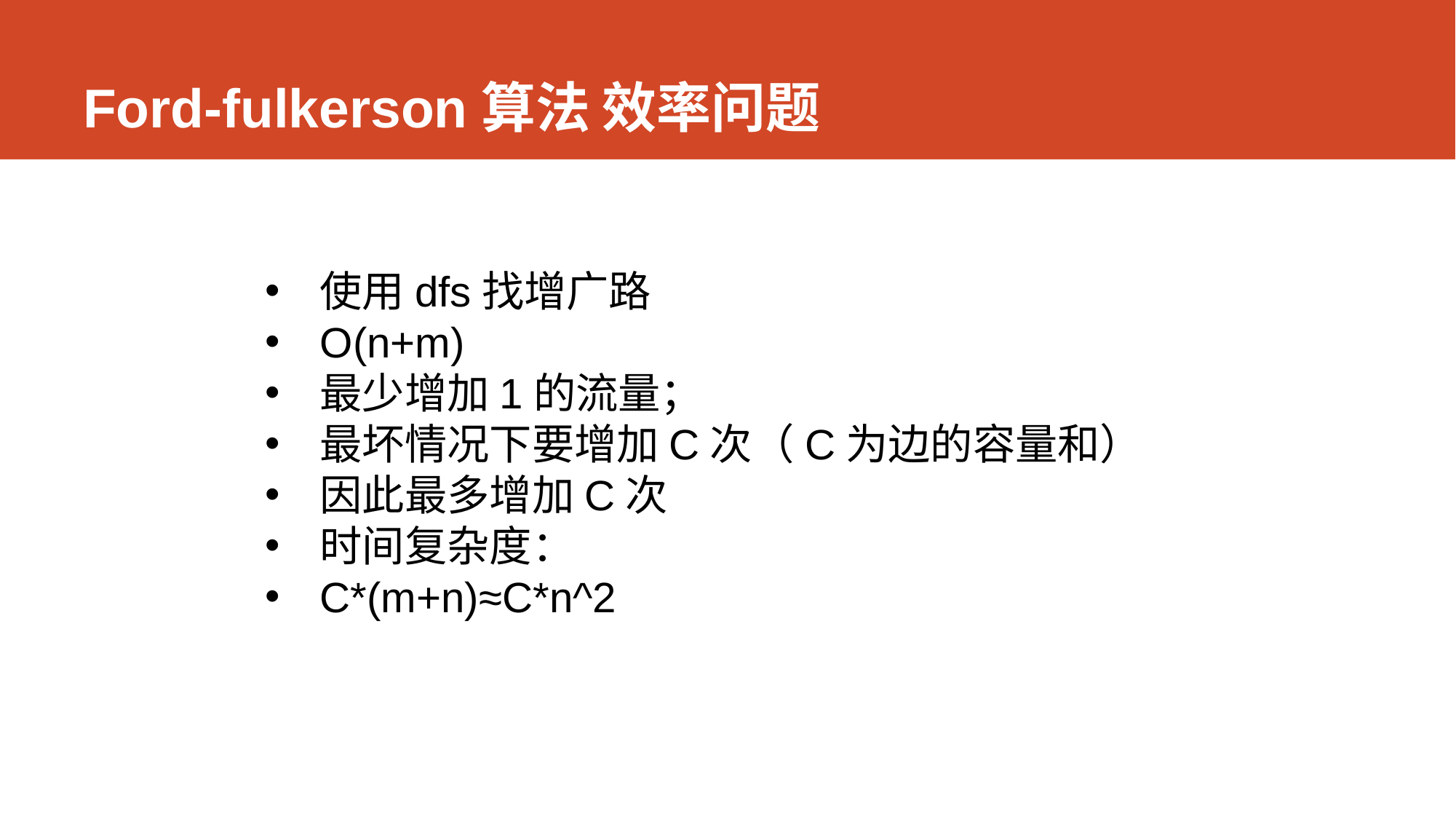

# Ford-fulkerson算法 效率问题
使用dfs找增广路
O(n+m)
最少增加1的流量；
最坏情况下要增加C次（C为边的容量和）
因此最多增加C次
时间复杂度：
C*(m+n)≈C*n^2